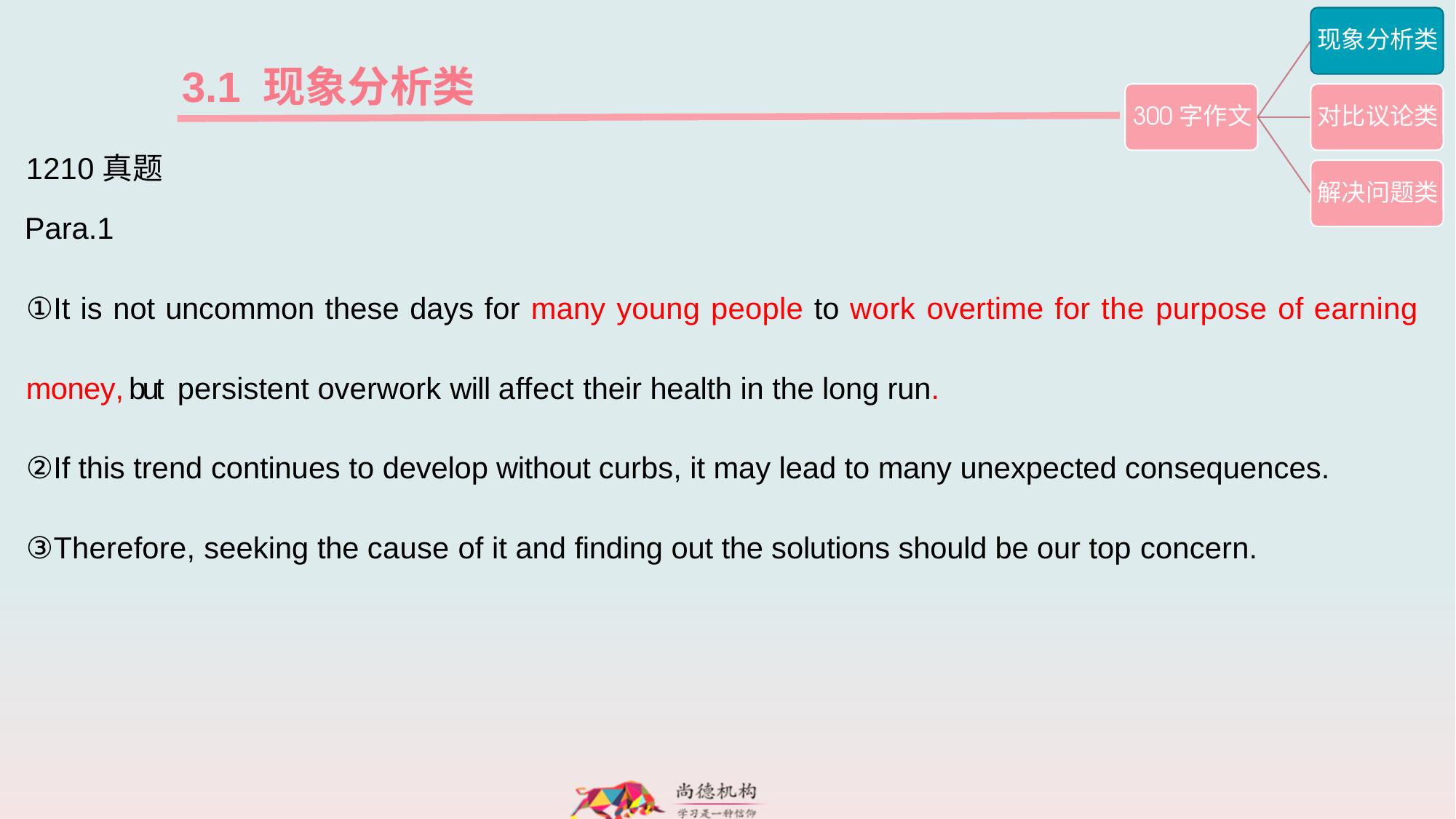

300字作文

现象分析类

对比议论类

解决问题类
3.1 现象分析类
1210真题
Para.1
①It is not uncommon these days for many young people to work overtime for the purpose of earning money, but  persistent overwork will affect their health in the long run.
②If this trend continues to develop without curbs, it may lead to many unexpected consequences.
③Therefore, seeking the cause of it and finding out the solutions should be our top concern.